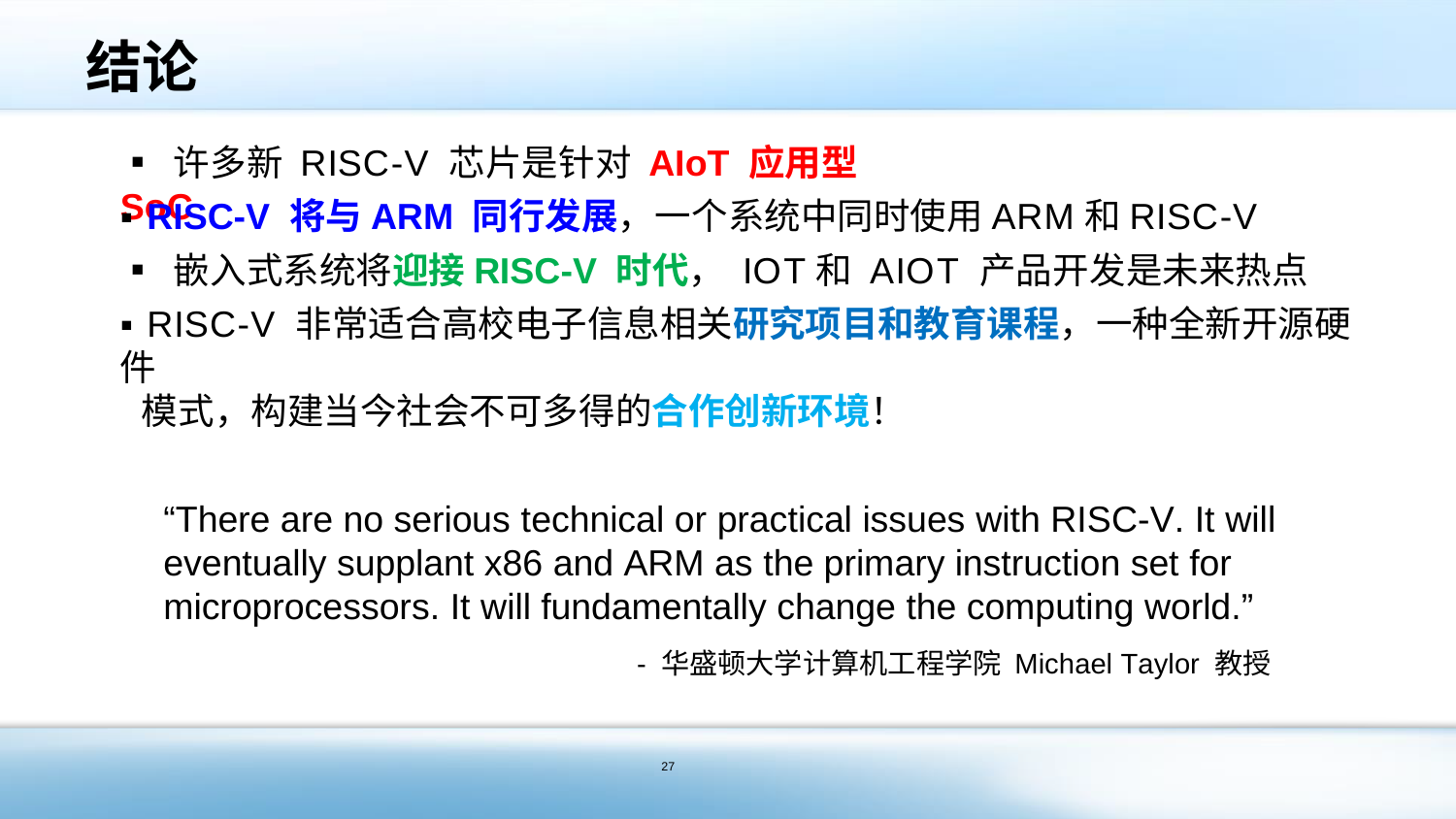

结论
# ▪许多新 RISC-V 芯片是针对 AIoT 应用型SoC
▪ RISC-V 将与ARM 同行发展，一个系统中同时使用ARM和RISC-V
▪嵌入式系统将迎接RISC-V 时代， IOT和 AIOT 产品开发是未来热点
▪ RISC-V 非常适合高校电子信息相关研究项目和教育课程，一种全新开源硬件
模式，构建当今社会不可多得的合作创新环境！

“There are no serious technical or practical issues with RISC-V. It will eventually supplant x86 and ARM as the primary instruction set for microprocessors. It will fundamentally change the computing world.”
- 华盛顿大学计算机工程学院 Michael Taylor 教授
27